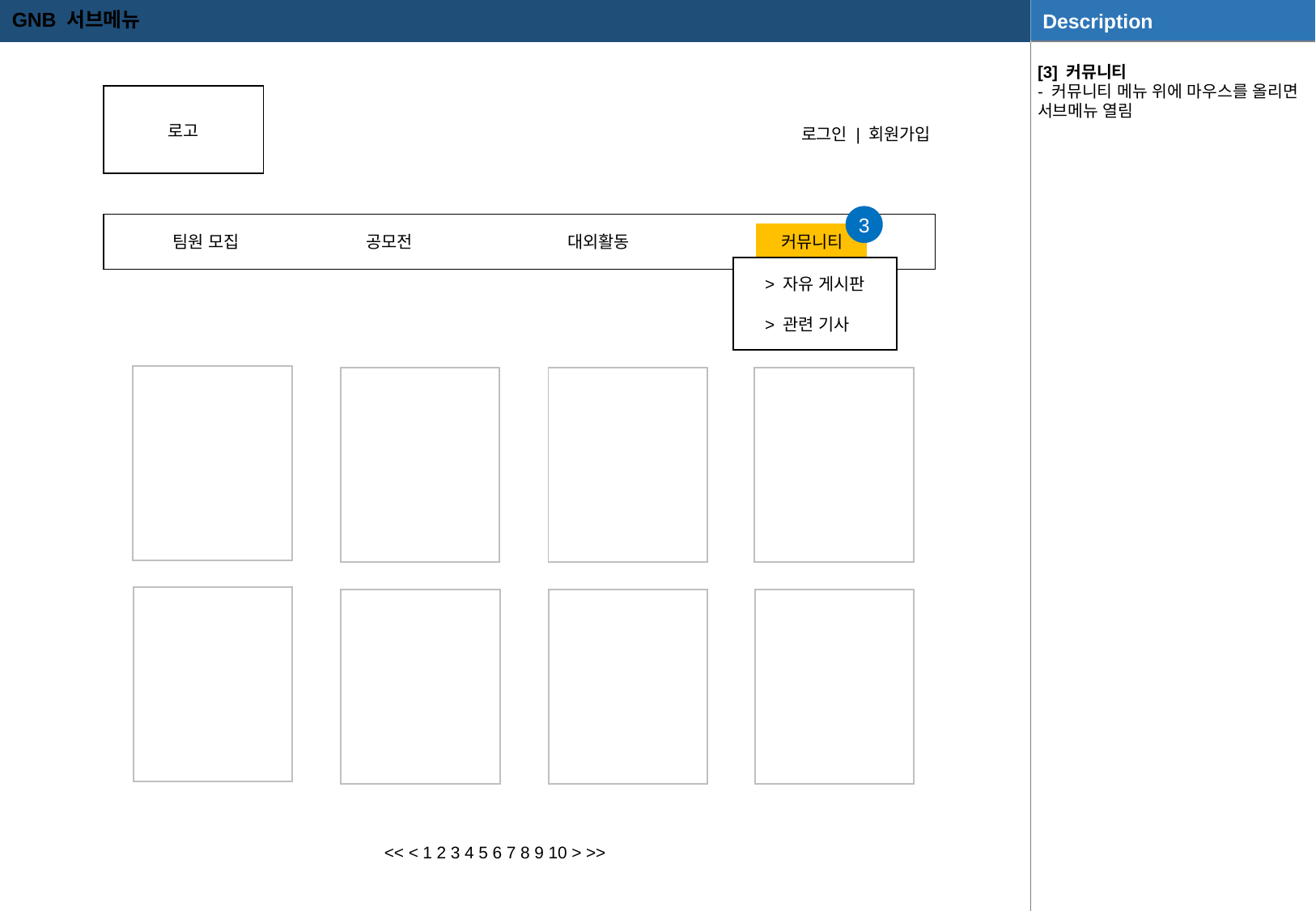

GNB 서브메뉴

[3] 커뮤니티
- 커뮤니티 메뉴 위에 마우스를 올리면 서브메뉴 열림

로고
로그인 | 회원가입
3

대외활동
커뮤니티
공모전
팀원 모집

> 자유 게시판

> 관련 기사
|  |
| --- |
|  |
| --- |
|  |
| --- |
|  |
| --- |
|  |
| --- |
|  |
| --- |
|  |
| --- |
|  |
| --- |
<< < 1 2 3 4 5 6 7 8 9 10 > >>